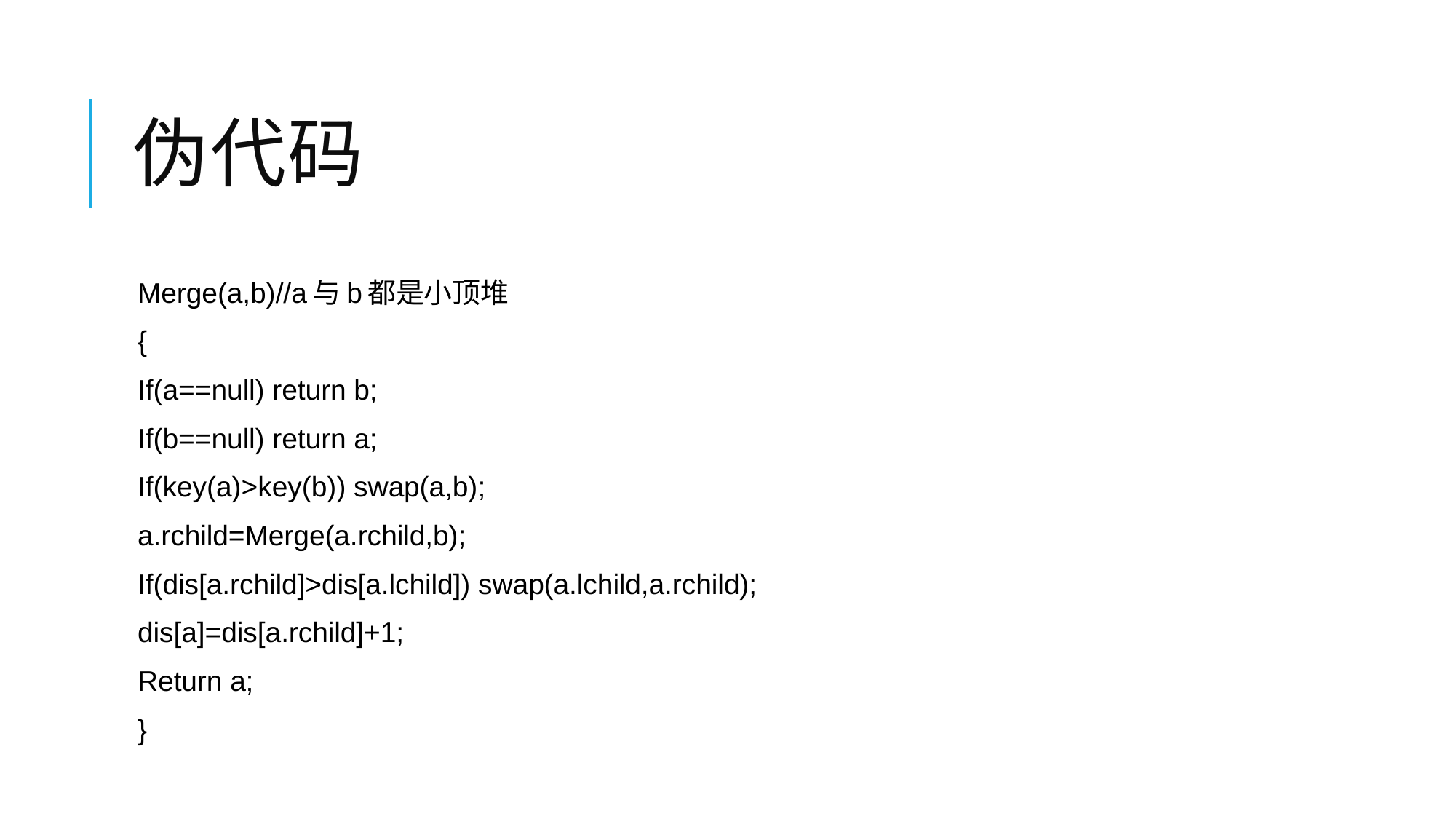

# 伪代码
Merge(a,b)//a与b都是小顶堆
{
If(a==null) return b;
If(b==null) return a;
If(key(a)>key(b)) swap(a,b);
a.rchild=Merge(a.rchild,b);
If(dis[a.rchild]>dis[a.lchild]) swap(a.lchild,a.rchild);
dis[a]=dis[a.rchild]+1;
Return a;
}